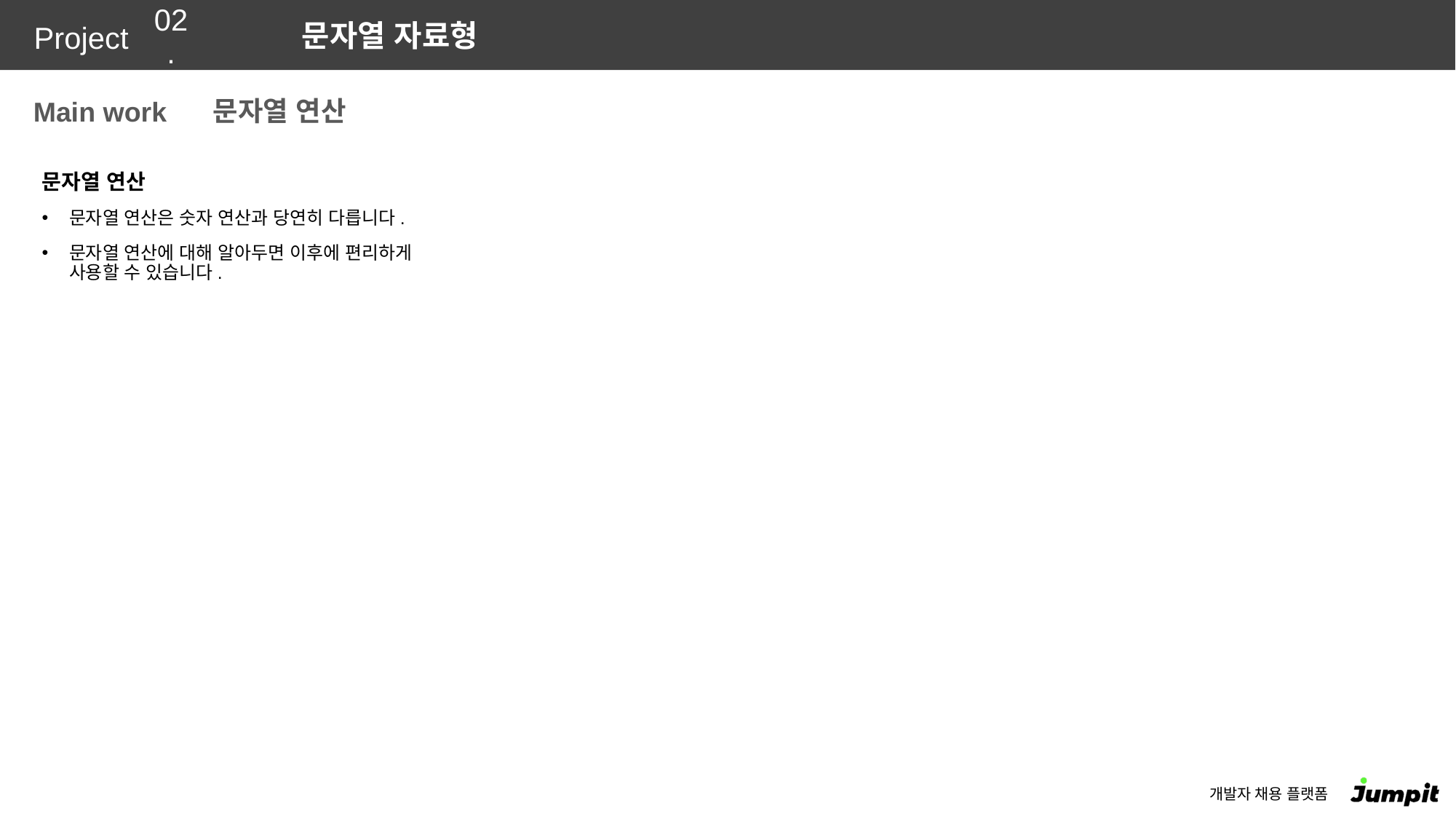

02.
문자열 자료형
문자열 연산
문자열 연산
문자열 연산은 숫자 연산과 당연히 다릅니다.
문자열 연산에 대해 알아두면 이후에 편리하게 사용할 수 있습니다.